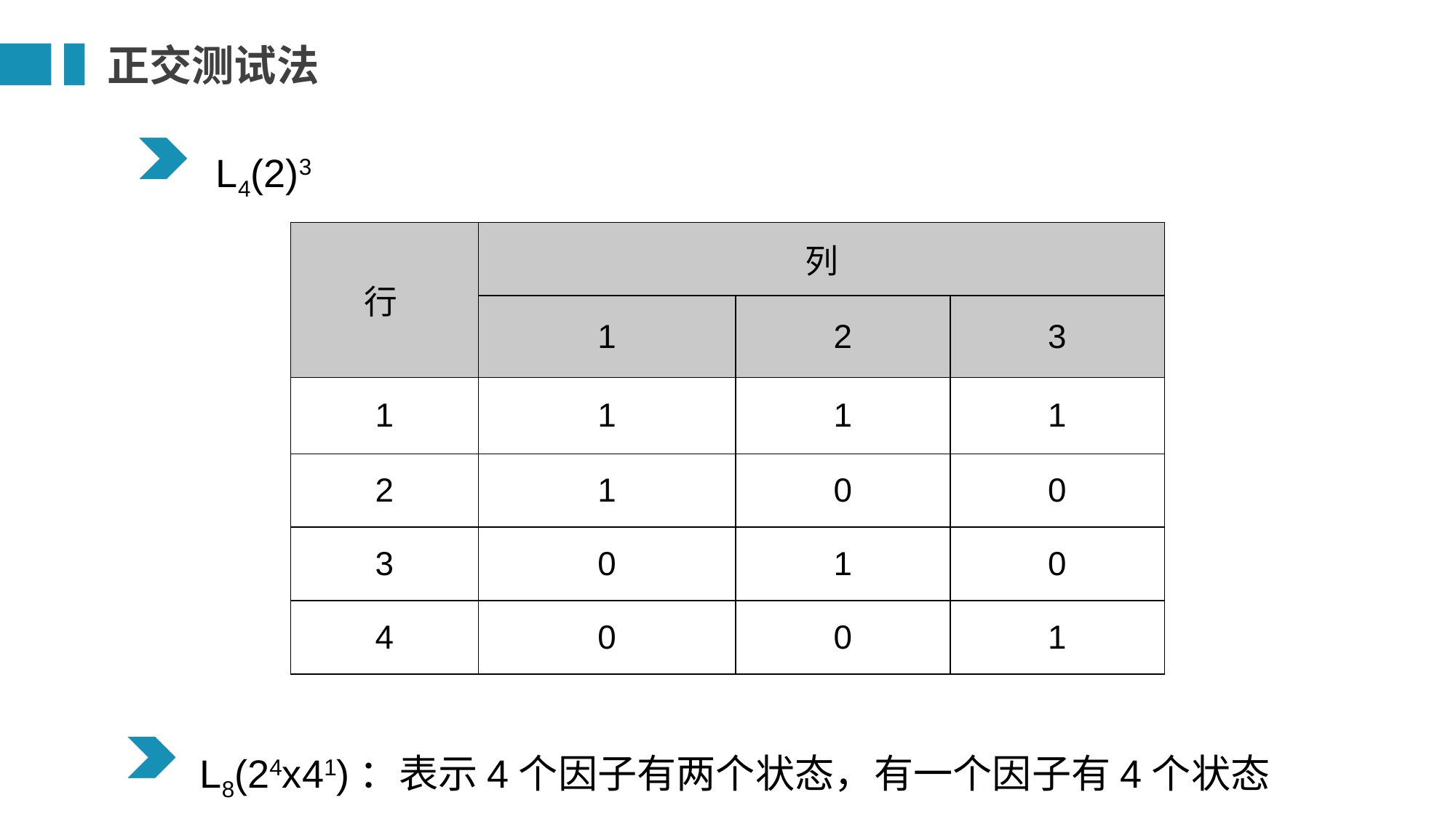

正交测试法

L4(2)3

| 行 | 列 |  |  |
| --- | --- | --- | --- |
|  | 1 | 2 | 3 |
| 1 | 1 | 1 | 1 |
| 2 | 1 | 0 | 0 |
| 3 | 0 | 1 | 0 |
| 4 | 0 | 0 | 1 |
L8(24x41)：表示4个因子有两个状态，有一个因子有4个状态

104